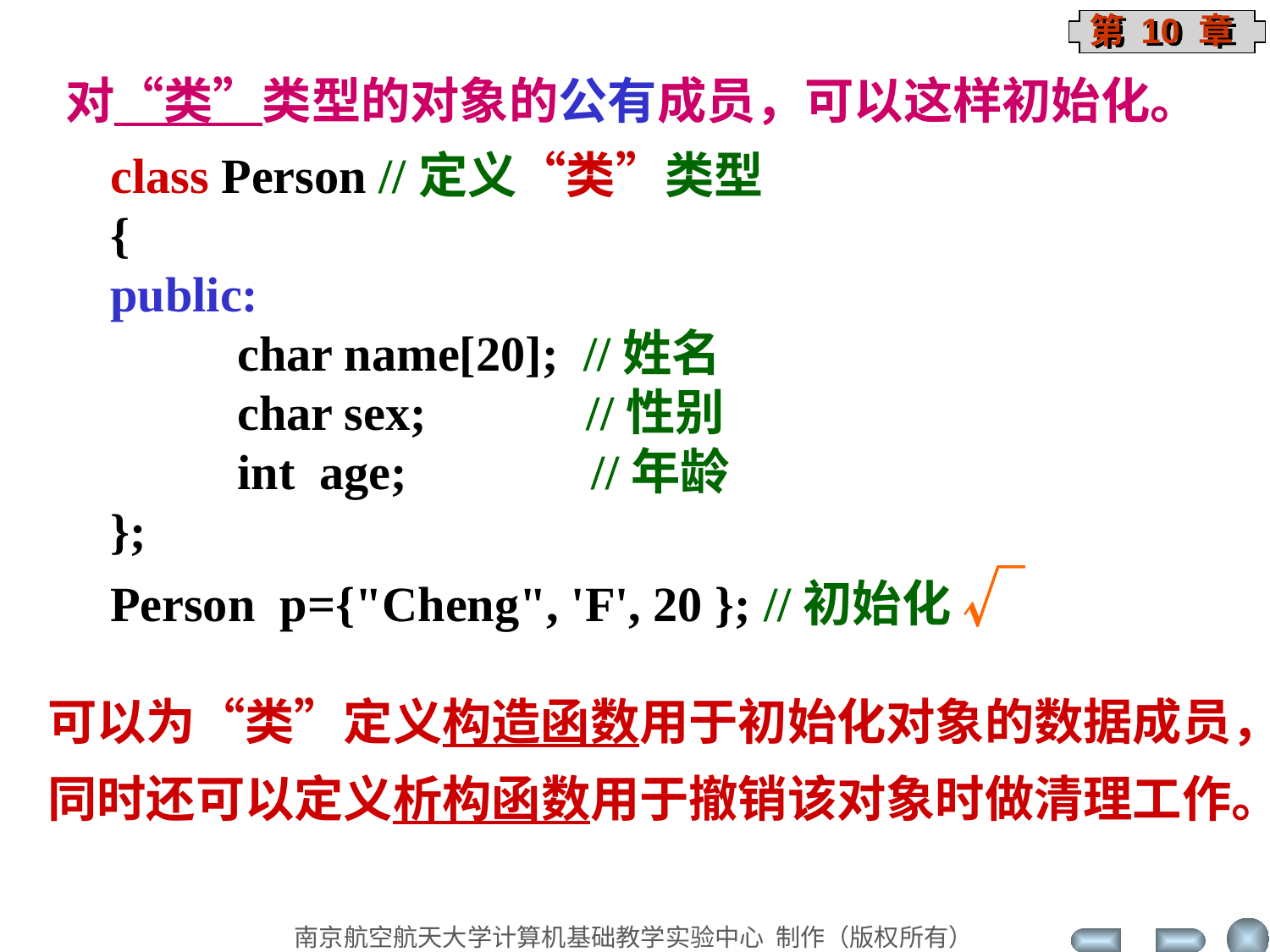

对“类”类型的对象的公有成员，可以这样初始化。
class Person //定义“类”类型
{
public:
	char name[20];  //姓名
	char sex;             //性别
	int  age;               //年龄
};
Person  p={"Cheng", 'F', 20 }; //初始化 √
可以为“类”定义构造函数用于初始化对象的数据成员，
同时还可以定义析构函数用于撤销该对象时做清理工作。